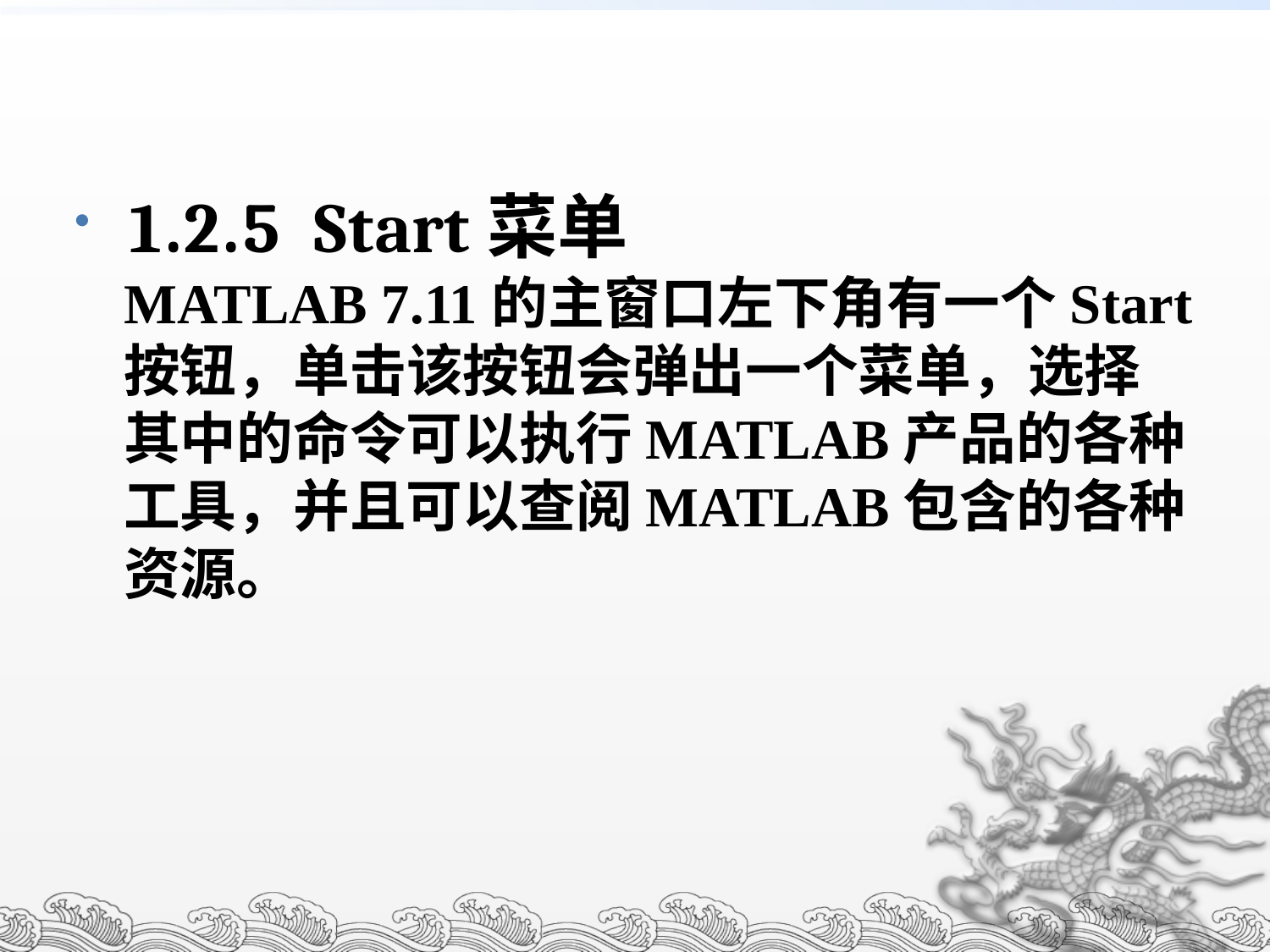

1.2.5  Start菜单
MATLAB 7.11的主窗口左下角有一个Start按钮，单击该按钮会弹出一个菜单，选择其中的命令可以执行MATLAB产品的各种工具，并且可以查阅MATLAB包含的各种资源。